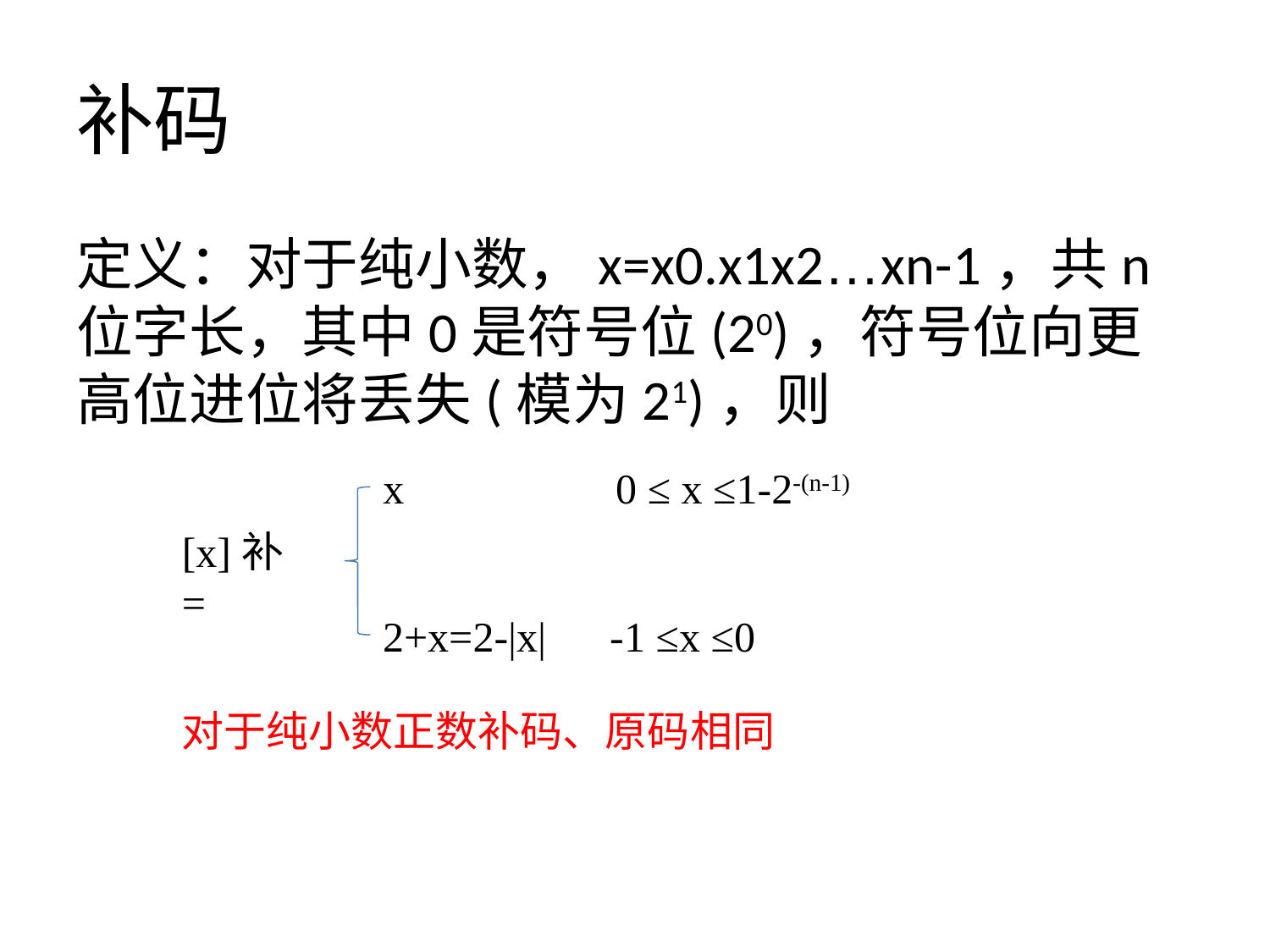

# 补码
定义：对于纯小数，x=x0.x1x2…xn-1，共n位字长，其中0是符号位(20)，符号位向更高位进位将丢失(模为21)，则

x                    0 ≤ x ≤1-2-(n-1)

[x]补=
2+x=2-|x|      -1 ≤x ≤0
对于纯小数正数补码、原码相同。